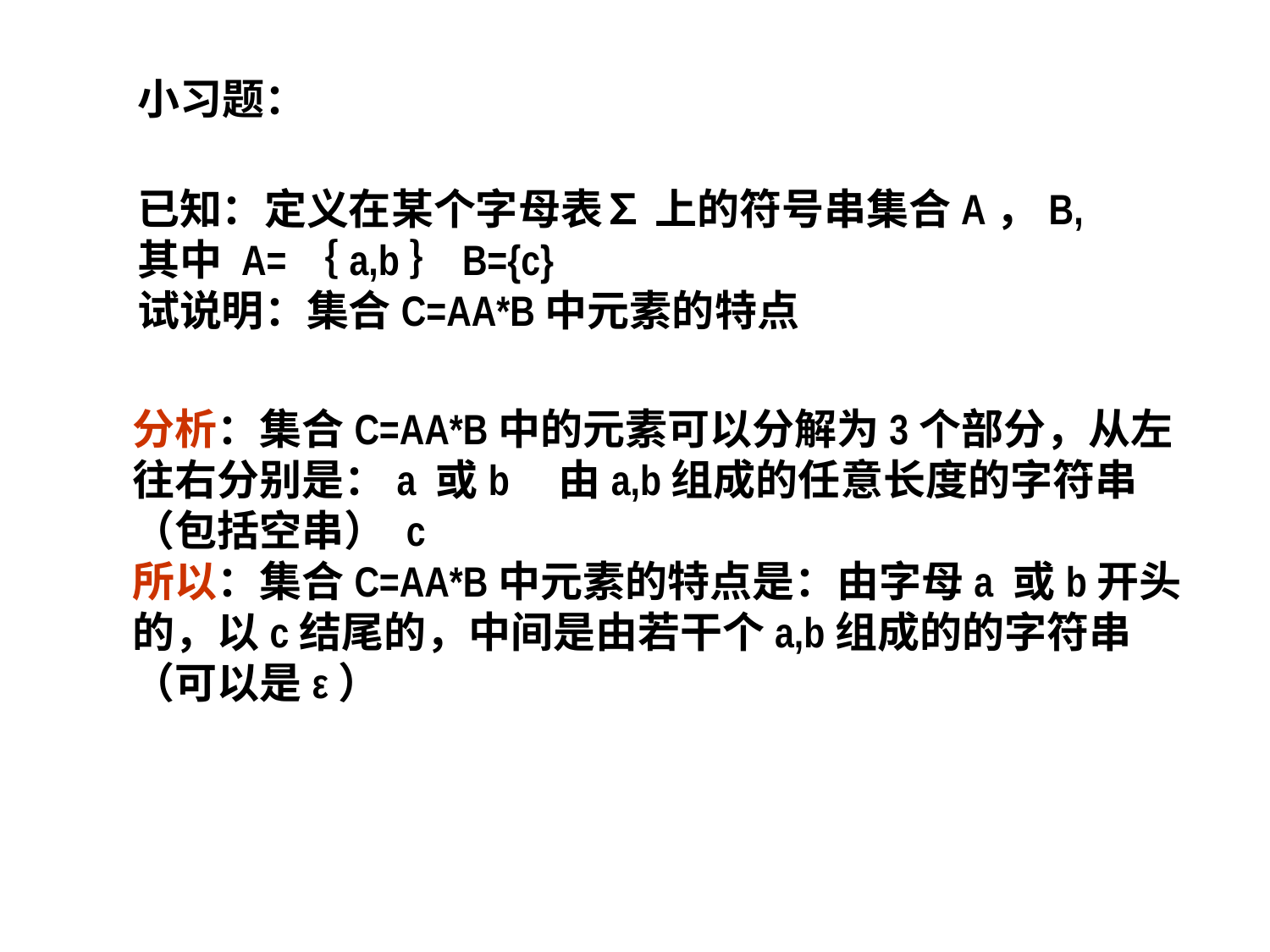

小习题：
已知：定义在某个字母表∑ 上的符号串集合A，B,
其中 A=｛a,b｝B={c}
试说明：集合C=AA*B中元素的特点
分析：集合C=AA*B中的元素可以分解为3个部分，从左往右分别是：a 或b    由a,b组成的任意长度的字符串（包括空串） c
所以：集合C=AA*B中元素的特点是：由字母a 或b开头的，以c结尾的，中间是由若干个a,b组成的的字符串（可以是ε）